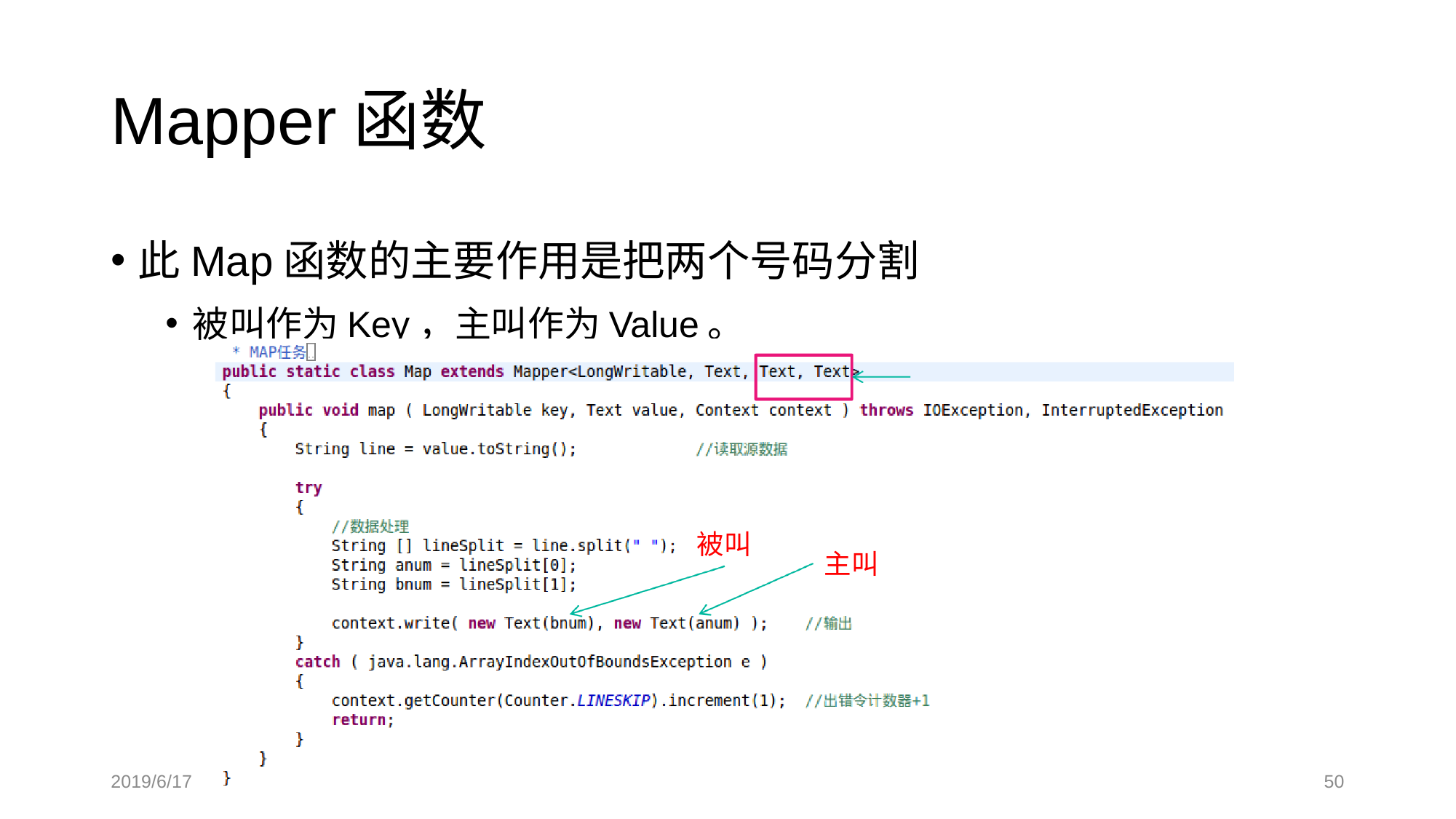

# Mapper函数
此Map函数的主要作用是把两个号码分割
被叫作为Key，主叫作为Value。

被叫
主叫
2019/6/17
MapReduce
50